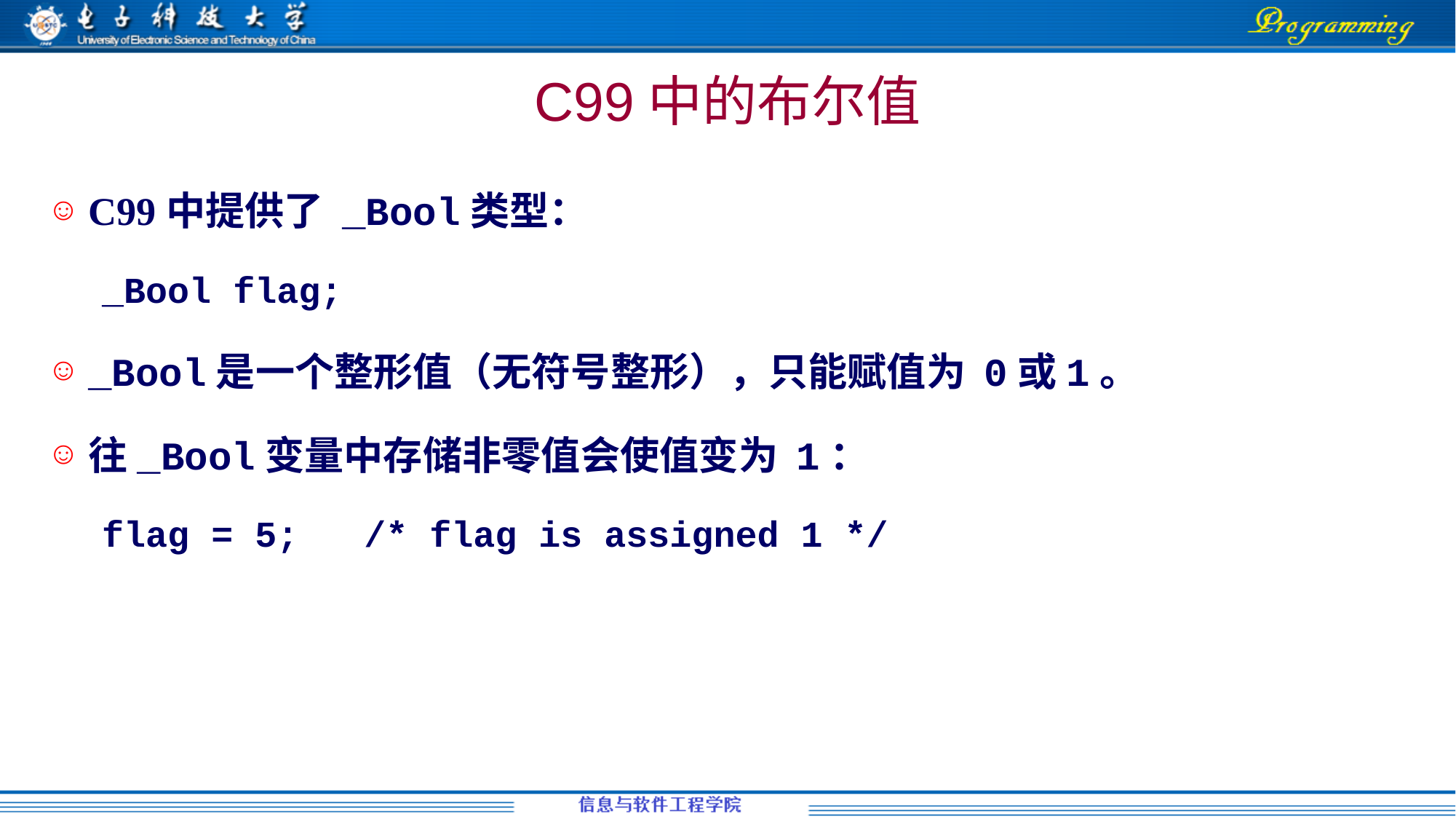

# C99中的布尔值
C99中提供了 _Bool类型：
_Bool flag;
_Bool是一个整形值（无符号整形），只能赋值为 0或1。
往_Bool变量中存储非零值会使值变为 1：
flag = 5;   /* flag is assigned 1 */